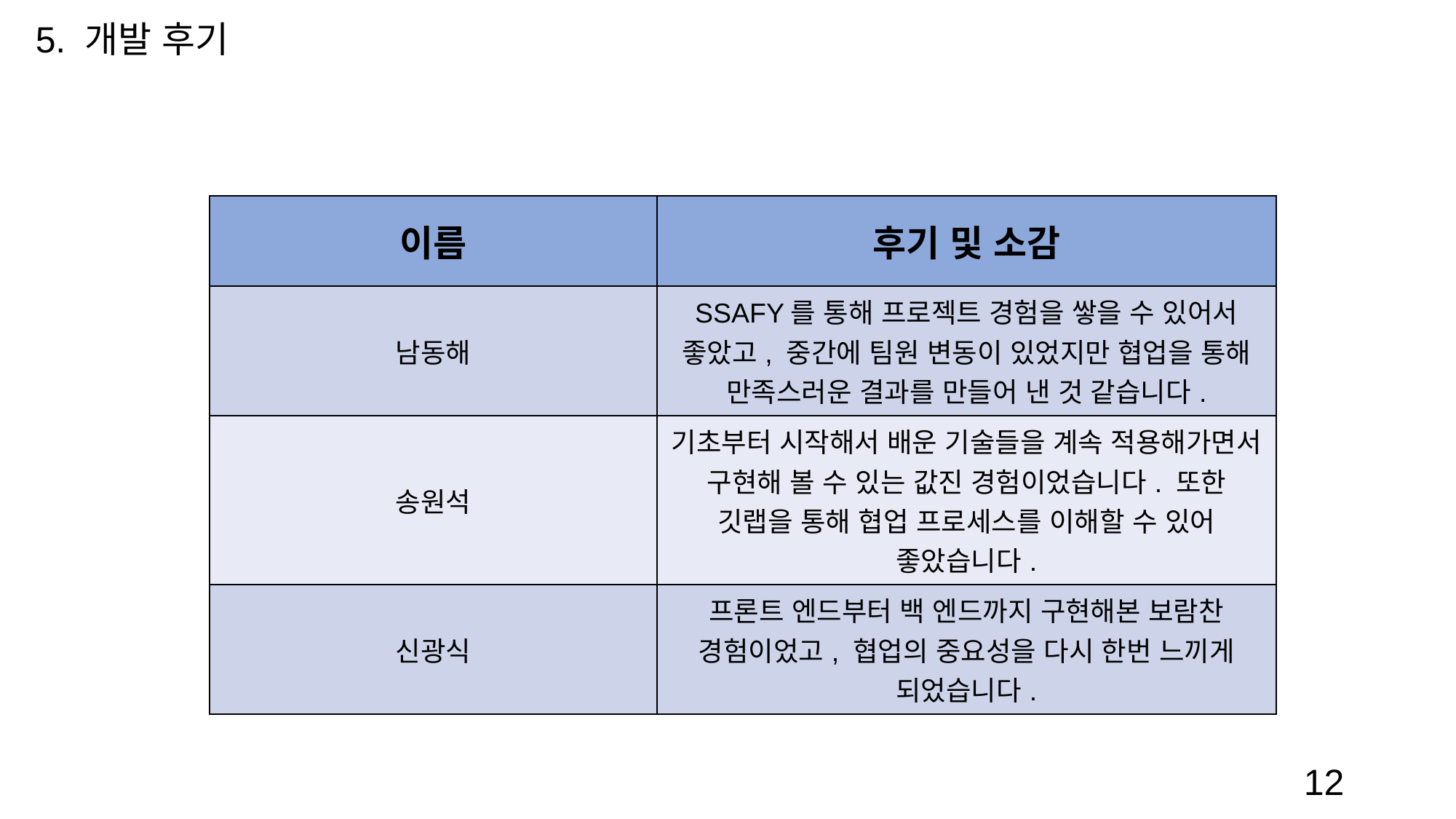

5. 개발 후기
| 이름 | 후기 및 소감 |
| --- | --- |
| 남동해 | SSAFY를 통해 프로젝트 경험을 쌓을 수 있어서 좋았고, 중간에 팀원 변동이 있었지만 협업을 통해 만족스러운 결과를 만들어 낸 것 같습니다. |
| 송원석 | 기초부터 시작해서 배운 기술들을 계속 적용해가면서 구현해 볼 수 있는 값진 경험이었습니다. 또한 깃랩을 통해 협업 프로세스를 이해할 수 있어 좋았습니다. |
| 신광식 | 프론트 엔드부터 백 엔드까지 구현해본 보람찬 경험이었고, 협업의 중요성을 다시 한번 느끼게 되었습니다. |
12